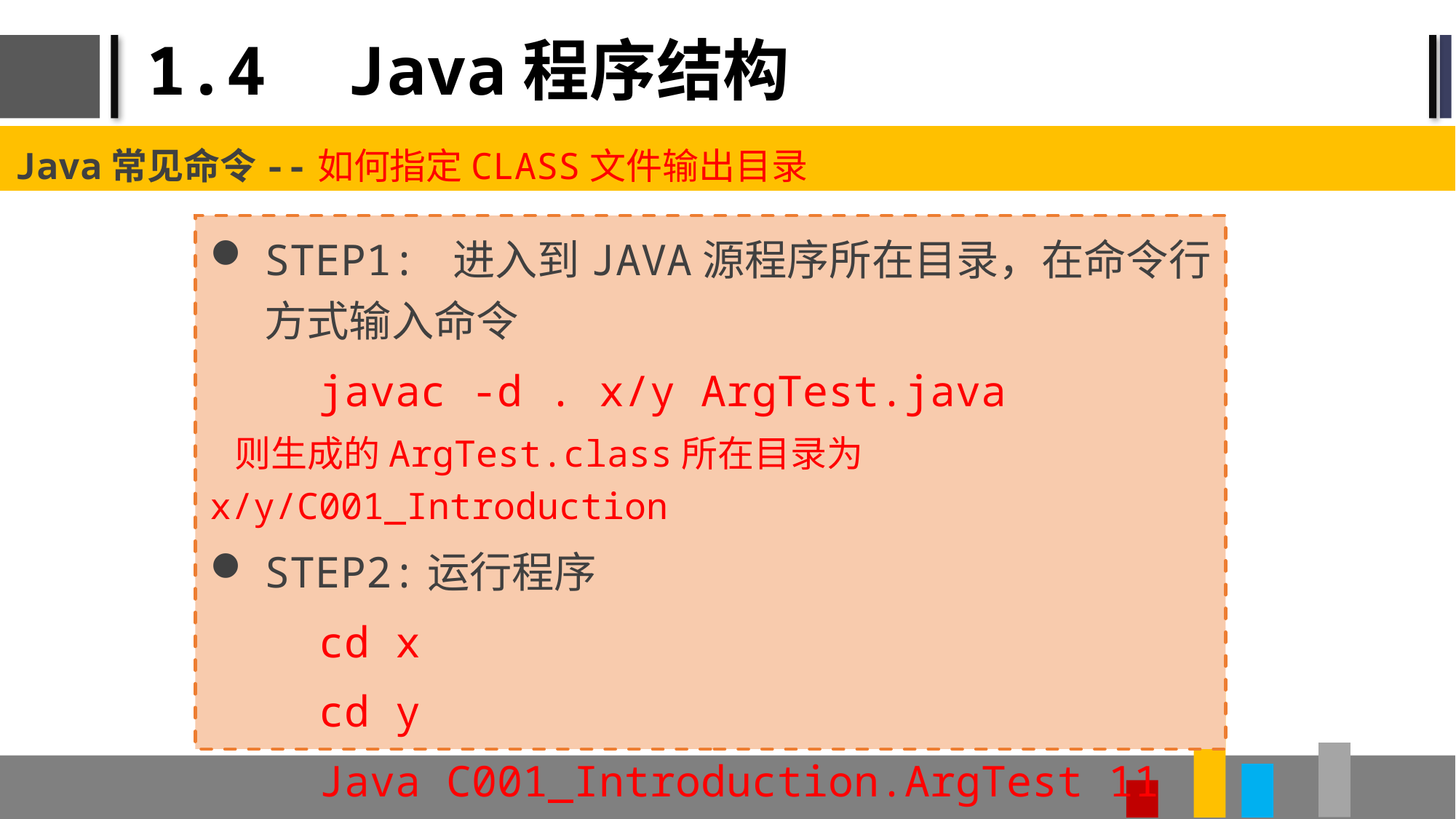

# 1.4  Java程序结构

Java常见命令--如何指定CLASS文件输出目录

STEP1: 进入到JAVA源程序所在目录，在命令行方式输入命令
	javac -d . x/y ArgTest.java
  则生成的ArgTest.class所在目录为 x/y/C001_Introduction
STEP2:运行程序
	cd x
	cd y
	Java C001_Introduction.ArgTest 11 22